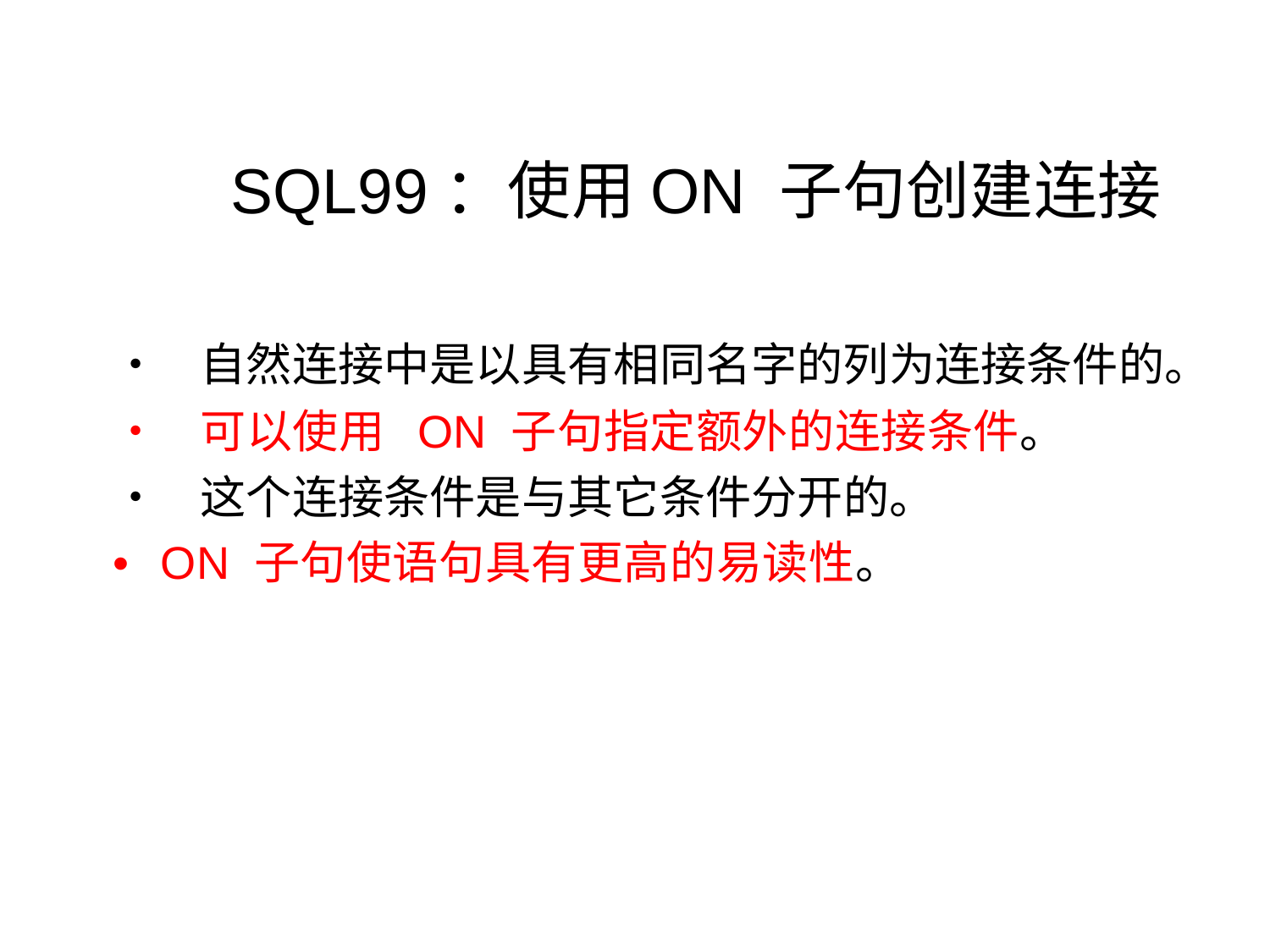

SQL99：使用ON 子句创建连接
• 自然连接中是以具有相同名字的列为连接条件的。
• 可以使用 ON 子句指定额外的连接条件。
• 这个连接条件是与其它条件分开的。
• ON 子句使语句具有更高的易读性。